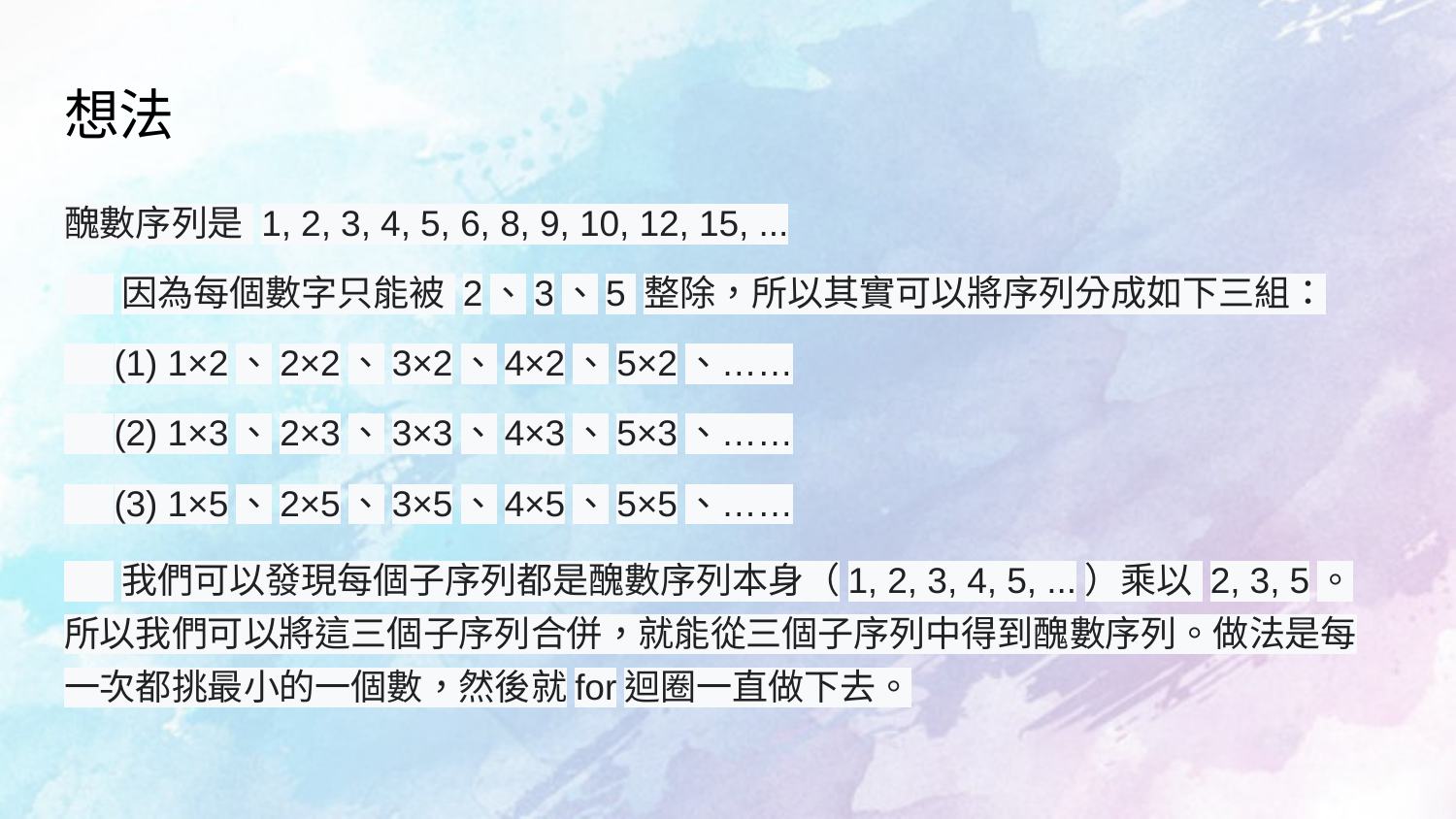

# 想法
醜數序列是 1, 2, 3, 4, 5, 6, 8, 9, 10, 12, 15, ...
     因為每個數字只能被 2、3、5 整除，所以其實可以將序列分成如下三組：
     (1) 1×2、2×2、3×2、4×2、5×2、……
     (2) 1×3、2×3、3×3、4×3、5×3、……
     (3) 1×5、2×5、3×5、4×5、5×5、……
     我們可以發現每個子序列都是醜數序列本身（1, 2, 3, 4, 5, ...）乘以 2, 3, 5。所以我們可以將這三個子序列合併，就能從三個子序列中得到醜數序列。做法是每一次都挑最小的一個數，然後就for迴圈一直做下去。